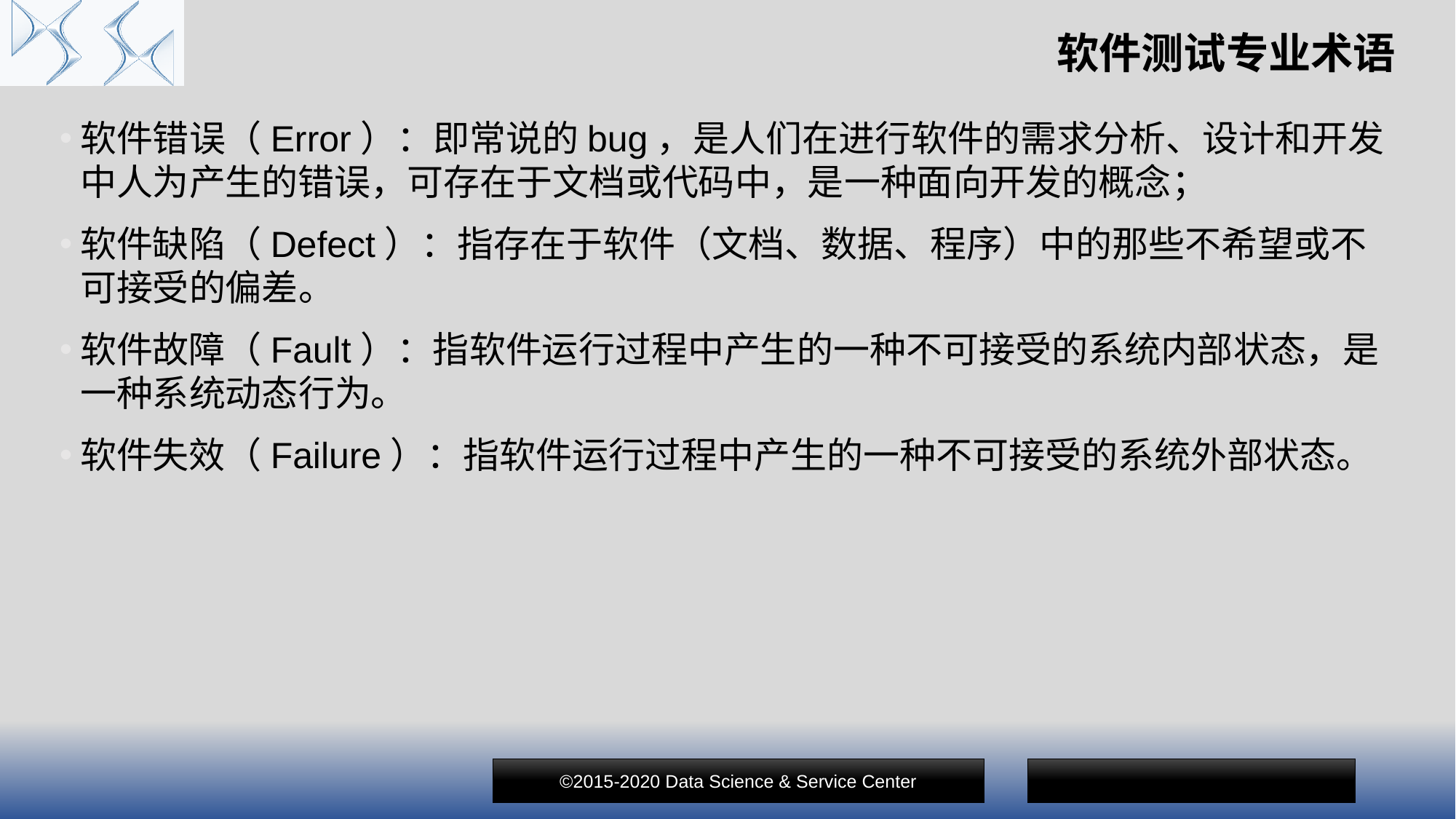

# 软件测试专业术语
软件错误（Error）：即常说的bug，是人们在进行软件的需求分析、设计和开发中人为产生的错误，可存在于文档或代码中，是一种面向开发的概念；
软件缺陷（Defect）：指存在于软件（文档、数据、程序）中的那些不希望或不可接受的偏差。
软件故障（Fault）：指软件运行过程中产生的一种不可接受的系统内部状态，是一种系统动态行为。
软件失效（Failure）：指软件运行过程中产生的一种不可接受的系统外部状态。

©2015-2020 Data Science & Service Center
46